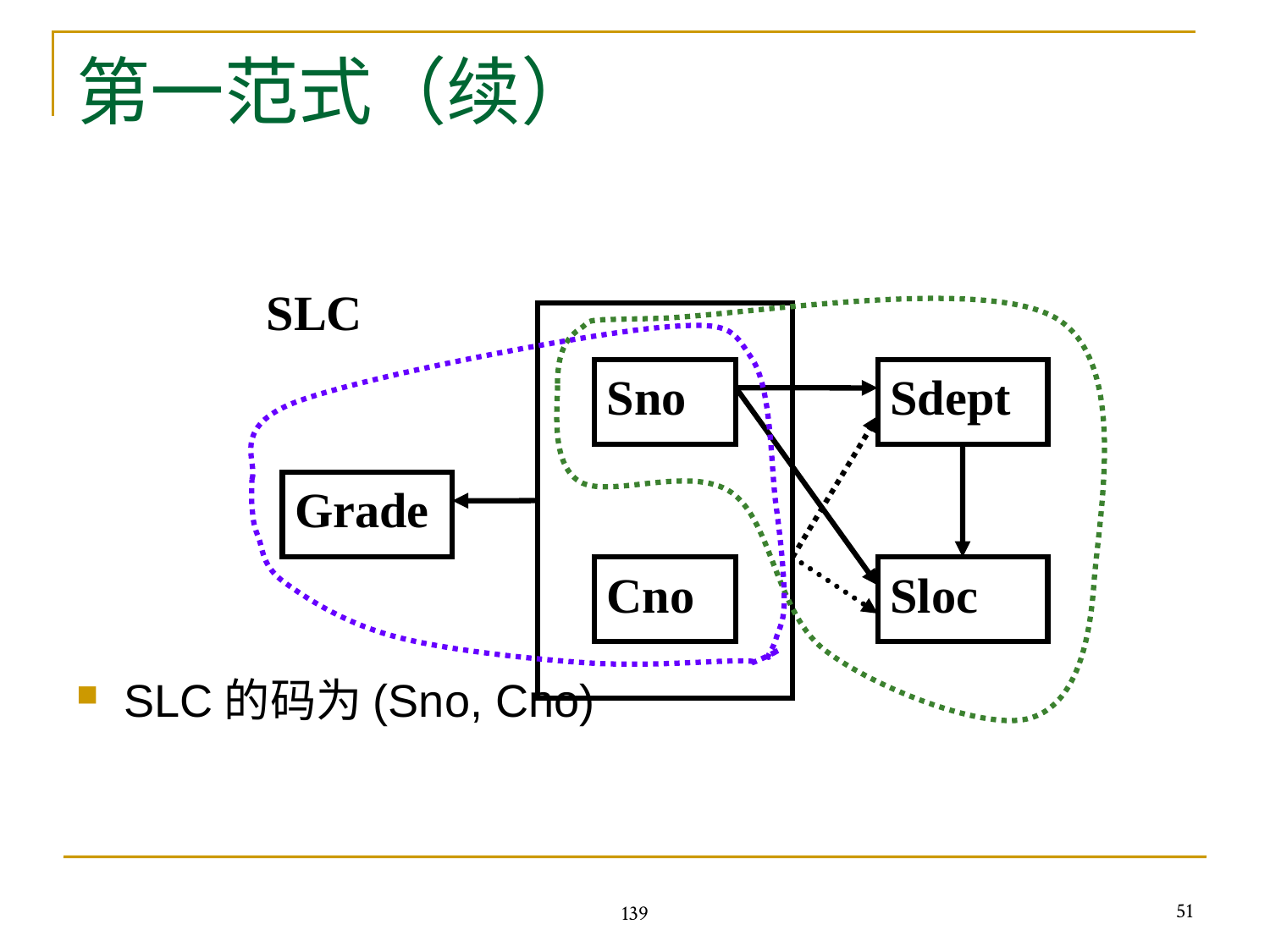

# 第一范式（续）

SLC的码为(Sno, Cno)

SLC

Sno
Sdept

Grade

Cno

Sloc

51
139